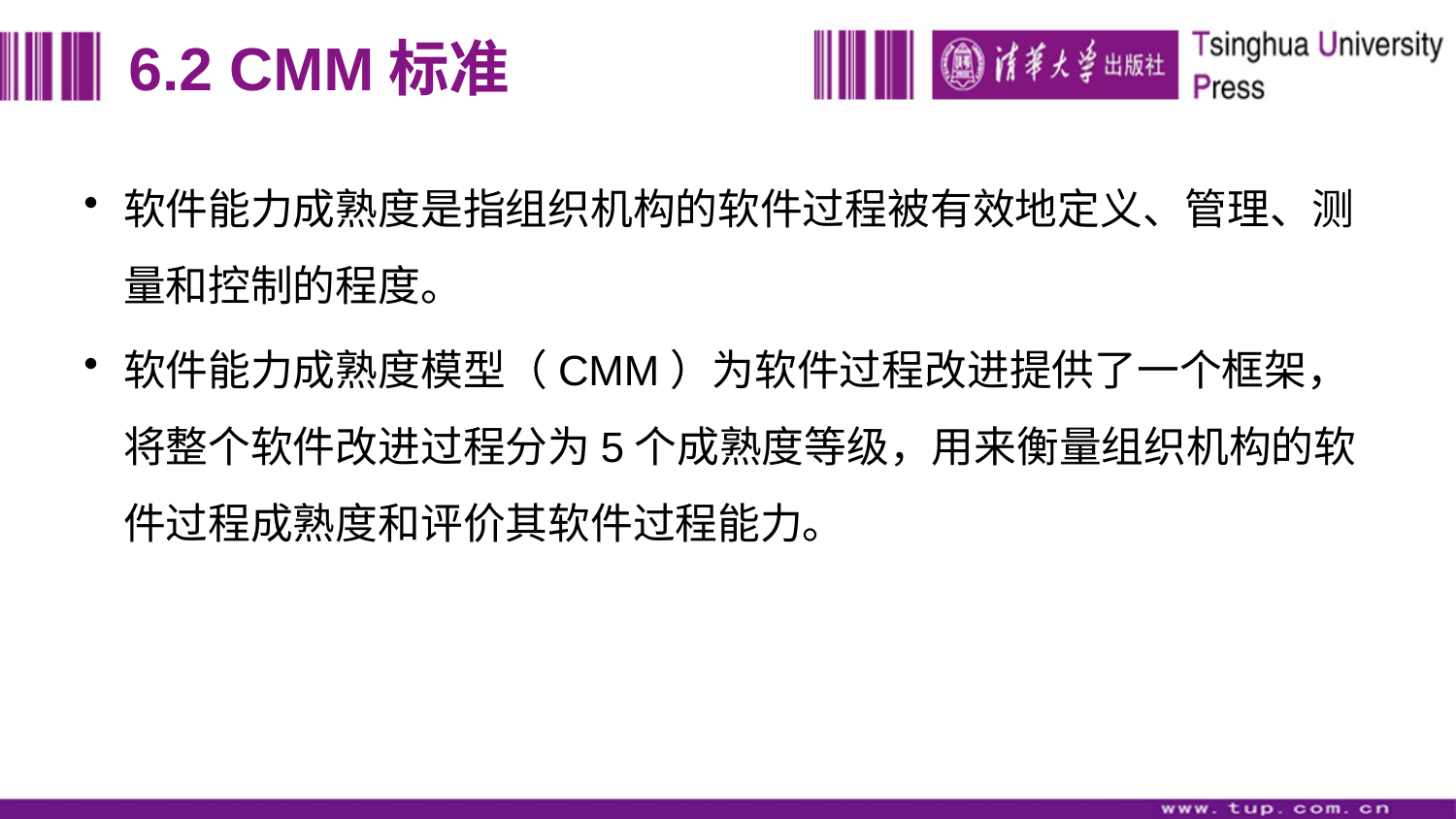

# 6.2 CMM标准
软件能力成熟度是指组织机构的软件过程被有效地定义、管理、测量和控制的程度。
软件能力成熟度模型（CMM）为软件过程改进提供了一个框架，将整个软件改进过程分为5个成熟度等级，用来衡量组织机构的软件过程成熟度和评价其软件过程能力。